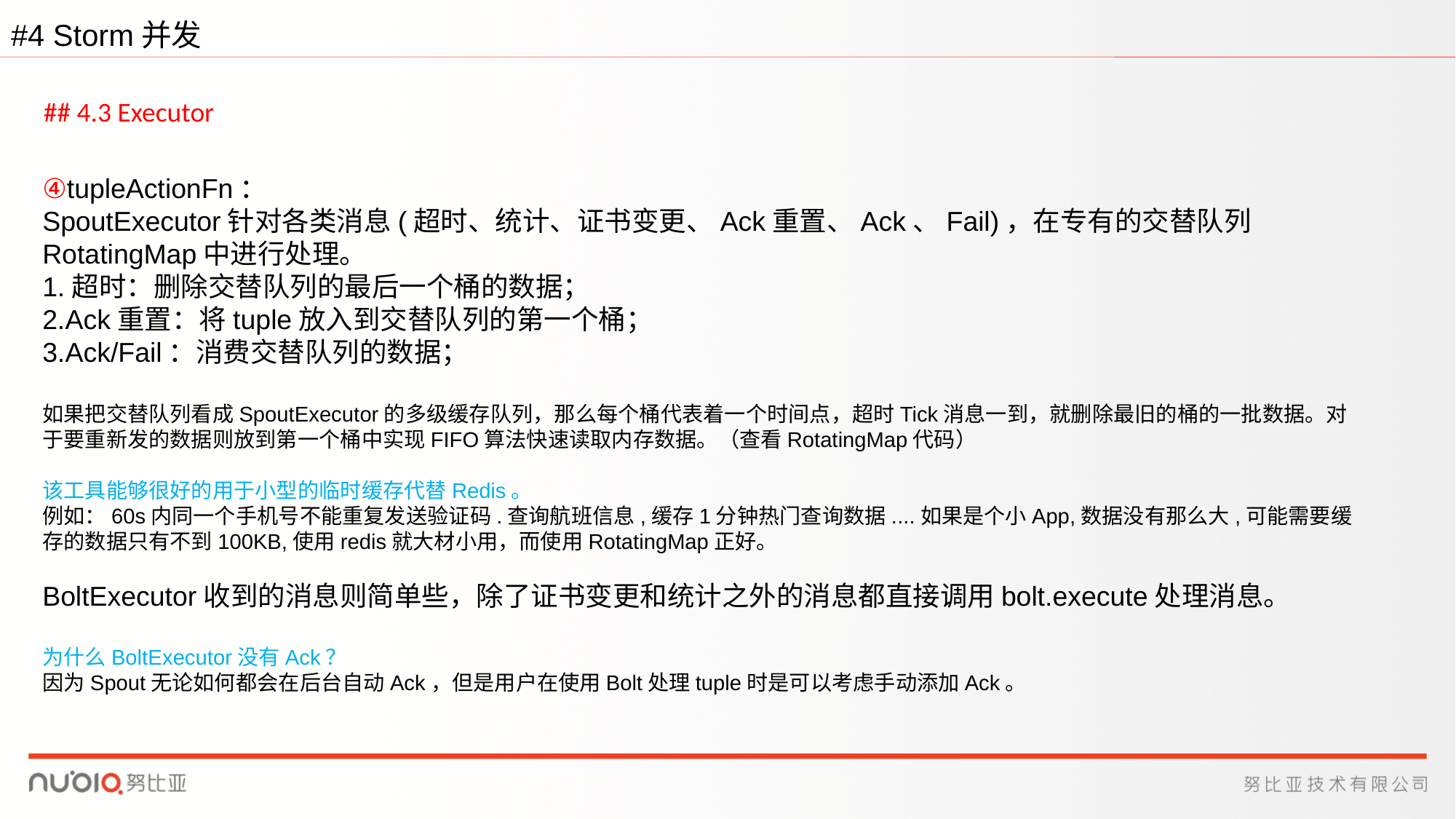

#4 Storm并发

## 4.3 Executor
④tupleActionFn：
SpoutExecutor针对各类消息(超时、统计、证书变更、Ack重置、Ack、Fail)，在专有的交替队列RotatingMap中进行处理。
1.超时：删除交替队列的最后一个桶的数据；
2.Ack重置：将tuple放入到交替队列的第一个桶；
3.Ack/Fail：消费交替队列的数据；

如果把交替队列看成SpoutExecutor的多级缓存队列，那么每个桶代表着一个时间点，超时Tick消息一到，就删除最旧的桶的一批数据。对于要重新发的数据则放到第一个桶中实现FIFO算法快速读取内存数据。（查看RotatingMap代码）

该工具能够很好的用于小型的临时缓存代替Redis。
例如：60s内同一个手机号不能重复发送验证码.查询航班信息,缓存1分钟热门查询数据....如果是个小App,数据没有那么大,可能需要缓存的数据只有不到100KB,使用redis就大材小用，而使用RotatingMap正好。

BoltExecutor收到的消息则简单些，除了证书变更和统计之外的消息都直接调用bolt.execute处理消息。

为什么BoltExecutor没有Ack？
因为Spout无论如何都会在后台自动Ack，但是用户在使用Bolt处理tuple时是可以考虑手动添加Ack。